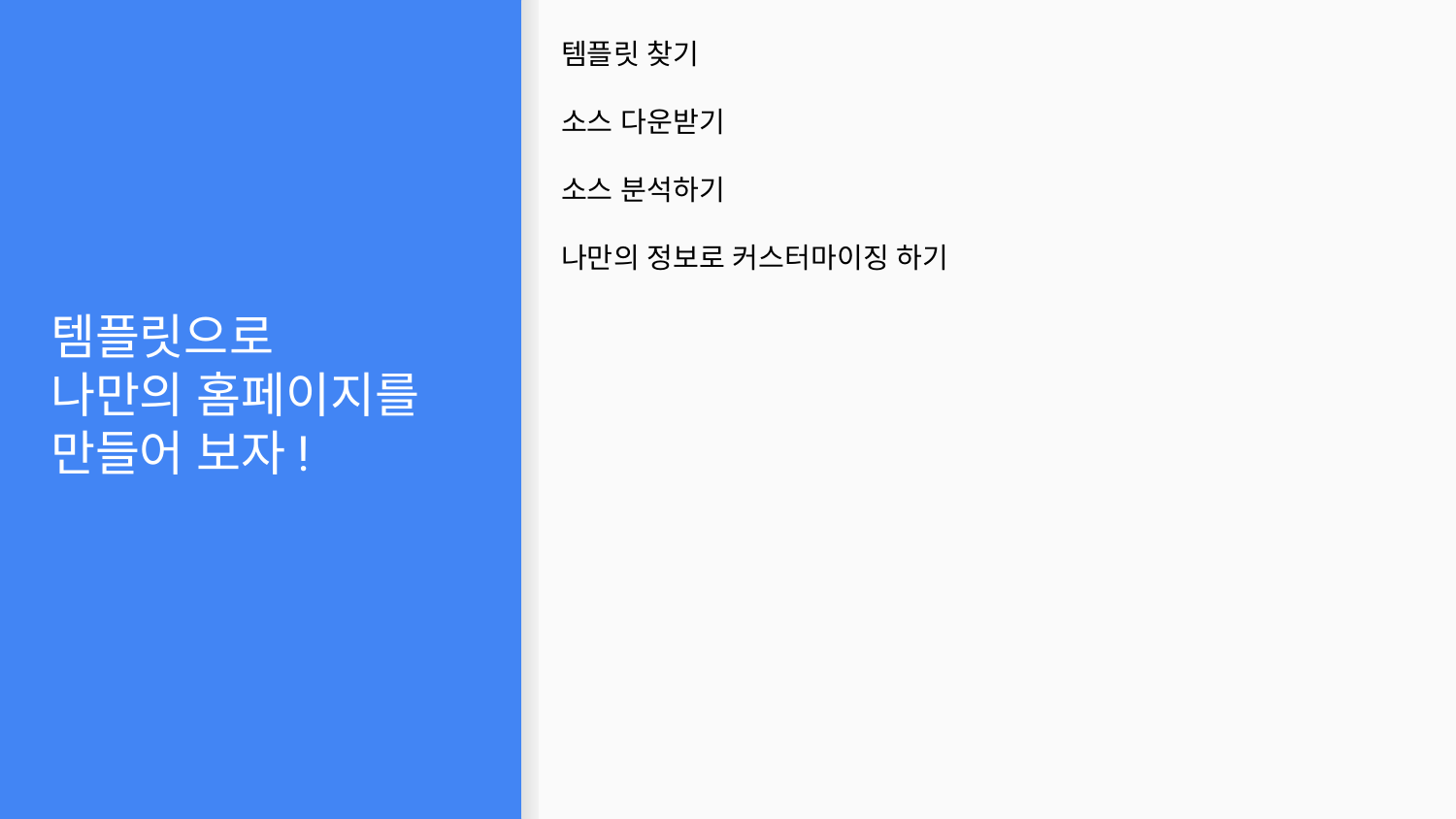

템플릿 찾기

소스 다운받기

소스 분석하기

나만의 정보로 커스터마이징 하기
# 템플릿으로
나만의 홈페이지를
만들어 보자!